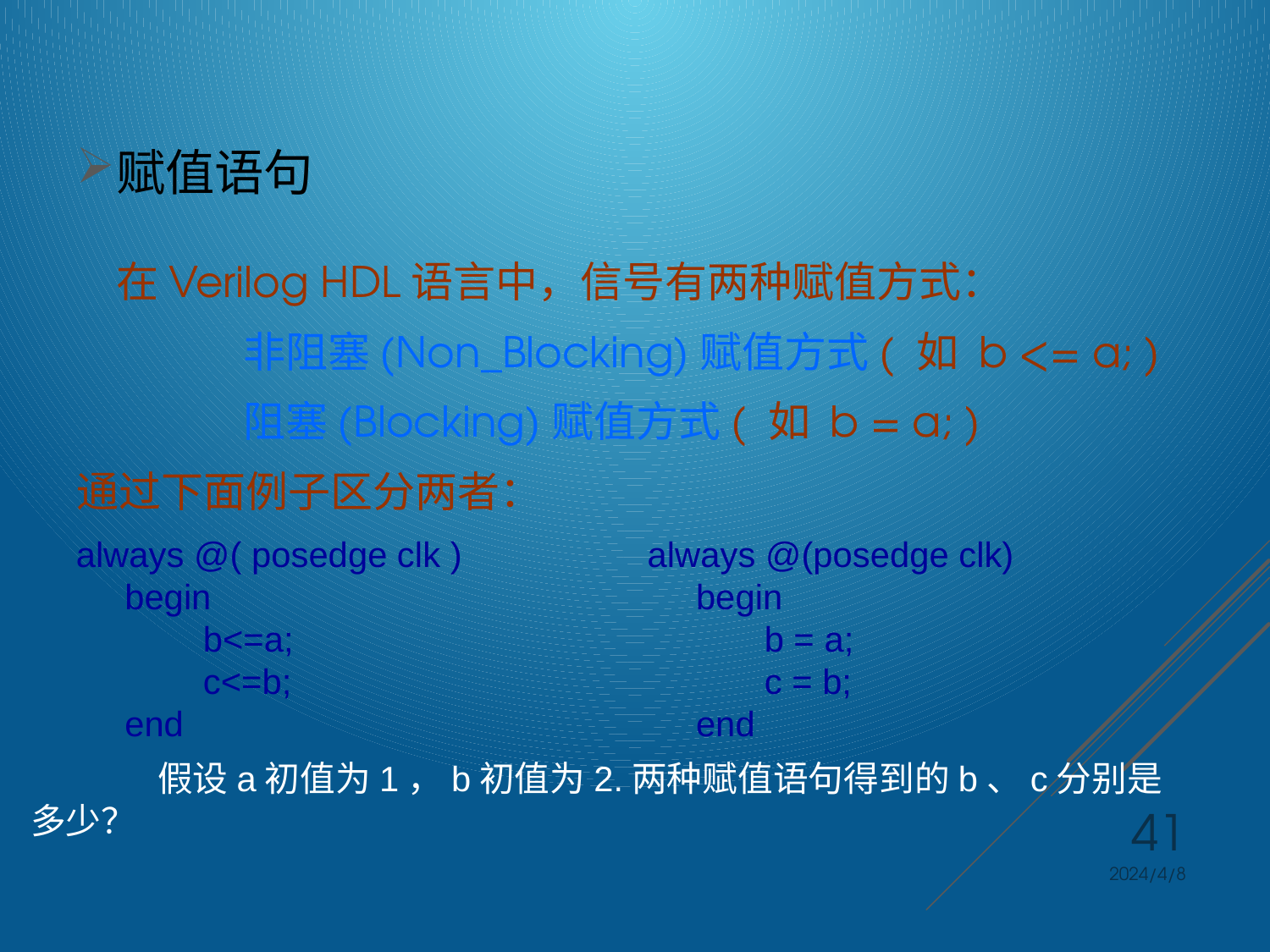

赋值语句

	在Verilog HDL语言中，信号有两种赋值方式：
		非阻塞(Non_Blocking)赋值方式( 如 b <= a; )
		阻塞(Blocking)赋值方式( 如 b = a; )
通过下面例子区分两者：

always @( posedge clk )
     begin
	b<=a;
	c<=b;
     end
 always @(posedge clk)
      begin
	b = a;
	c = b;
      end
	假设a初值为1，b初值为2.两种赋值语句得到的b、c分别是多少？
41
2024/4/8